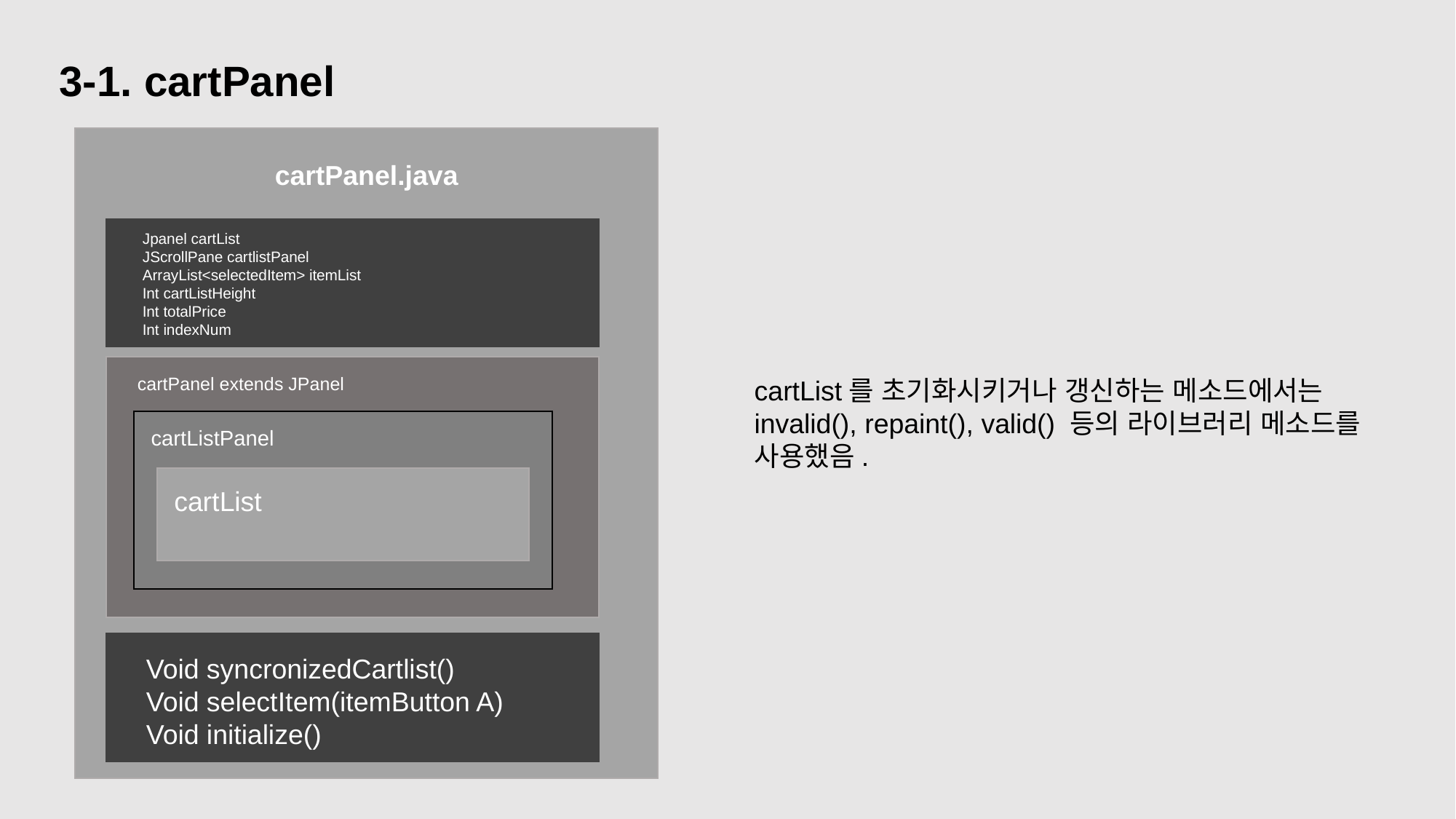

3-1. cartPanel
cartPanel.java

Jpanel cartList
JScrollPane cartlistPanel
ArrayList<selectedItem> itemList
Int cartListHeight
Int totalPrice
Int indexNum

cartPanel extends JPanel

cartListPanel

cartList

cartList를 초기화시키거나 갱신하는 메소드에서는
invalid(), repaint(), valid() 등의 라이브러리 메소드를
사용했음.

Void syncronizedCartlist()
Void selectItem(itemButton A)
Void initialize()